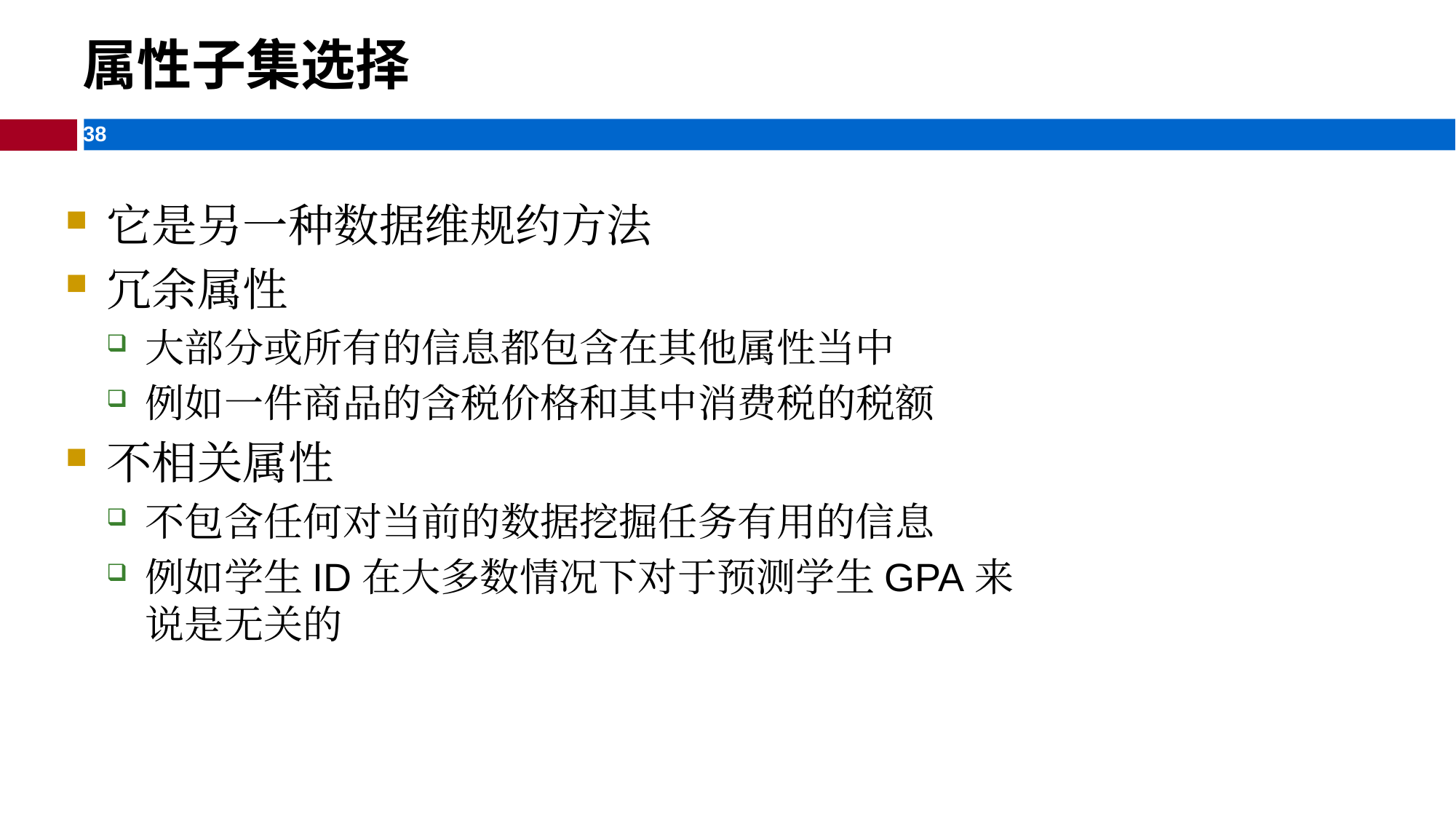

属性子集选择
它是另一种数据维规约方法
冗余属性
大部分或所有的信息都包含在其他属性当中
例如一件商品的含税价格和其中消费税的税额
不相关属性
不包含任何对当前的数据挖掘任务有用的信息
例如学生ID在大多数情况下对于预测学生GPA来说是无关的